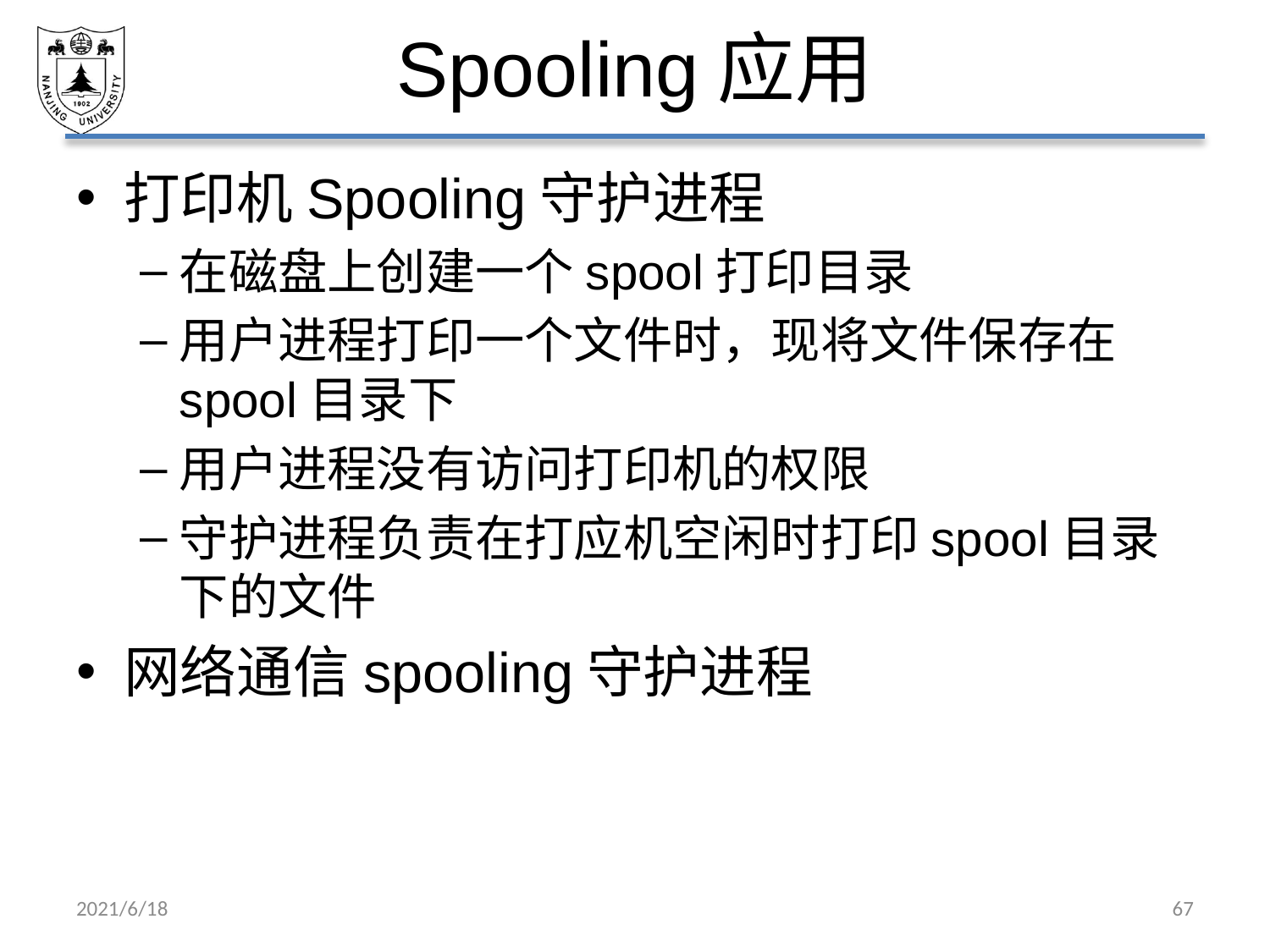

# Spooling应用
打印机Spooling守护进程
在磁盘上创建一个spool打印目录
用户进程打印一个文件时，现将文件保存在spool目录下
用户进程没有访问打印机的权限
守护进程负责在打应机空闲时打印spool目录下的文件
网络通信spooling守护进程

2021/6/18
67